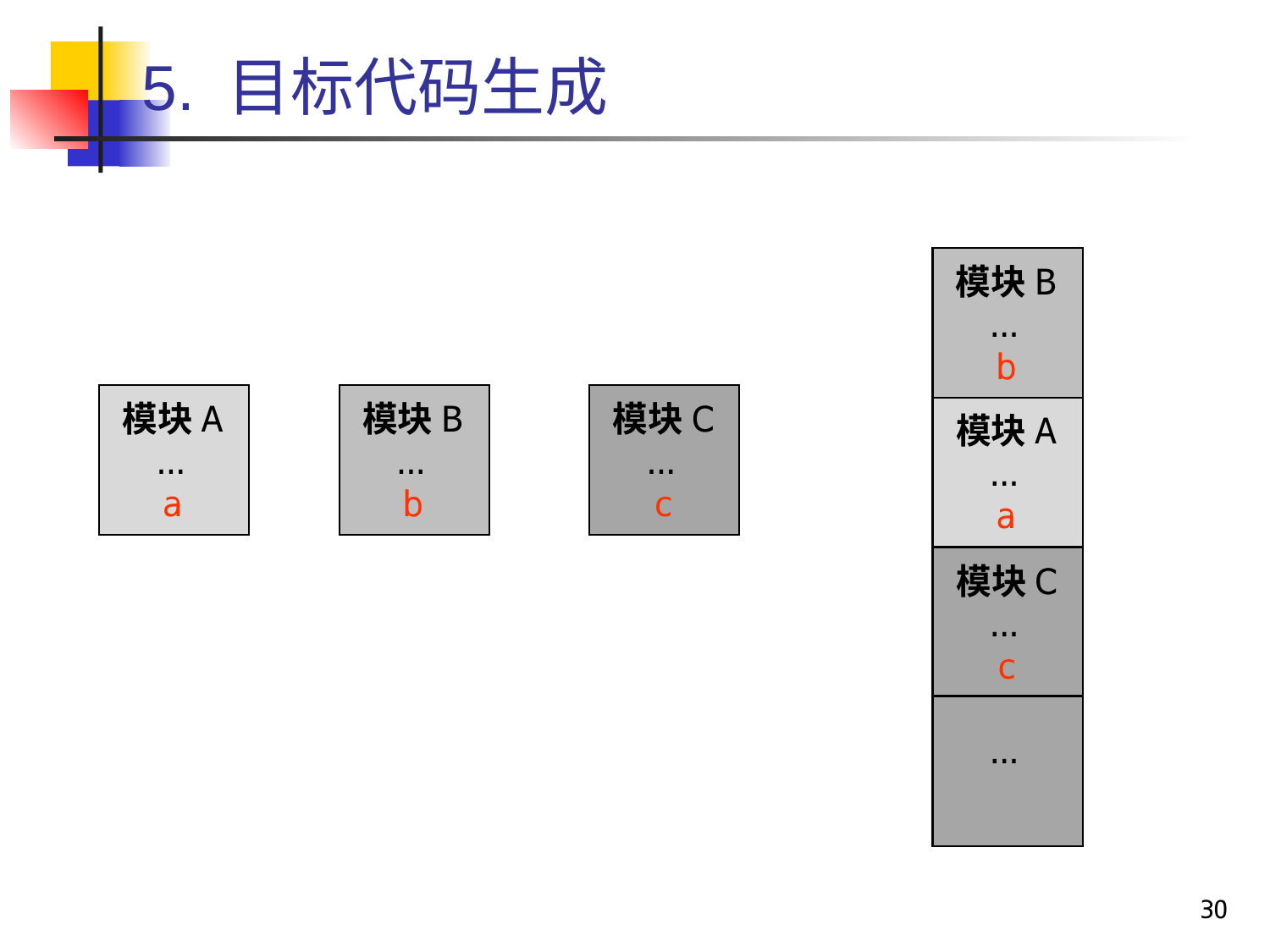

# 5. 目标代码生成
模块B
…
b
模块A
…
a
模块B
…
b
模块C
…
c
模块A
…
a
模块C
…
c
…

30